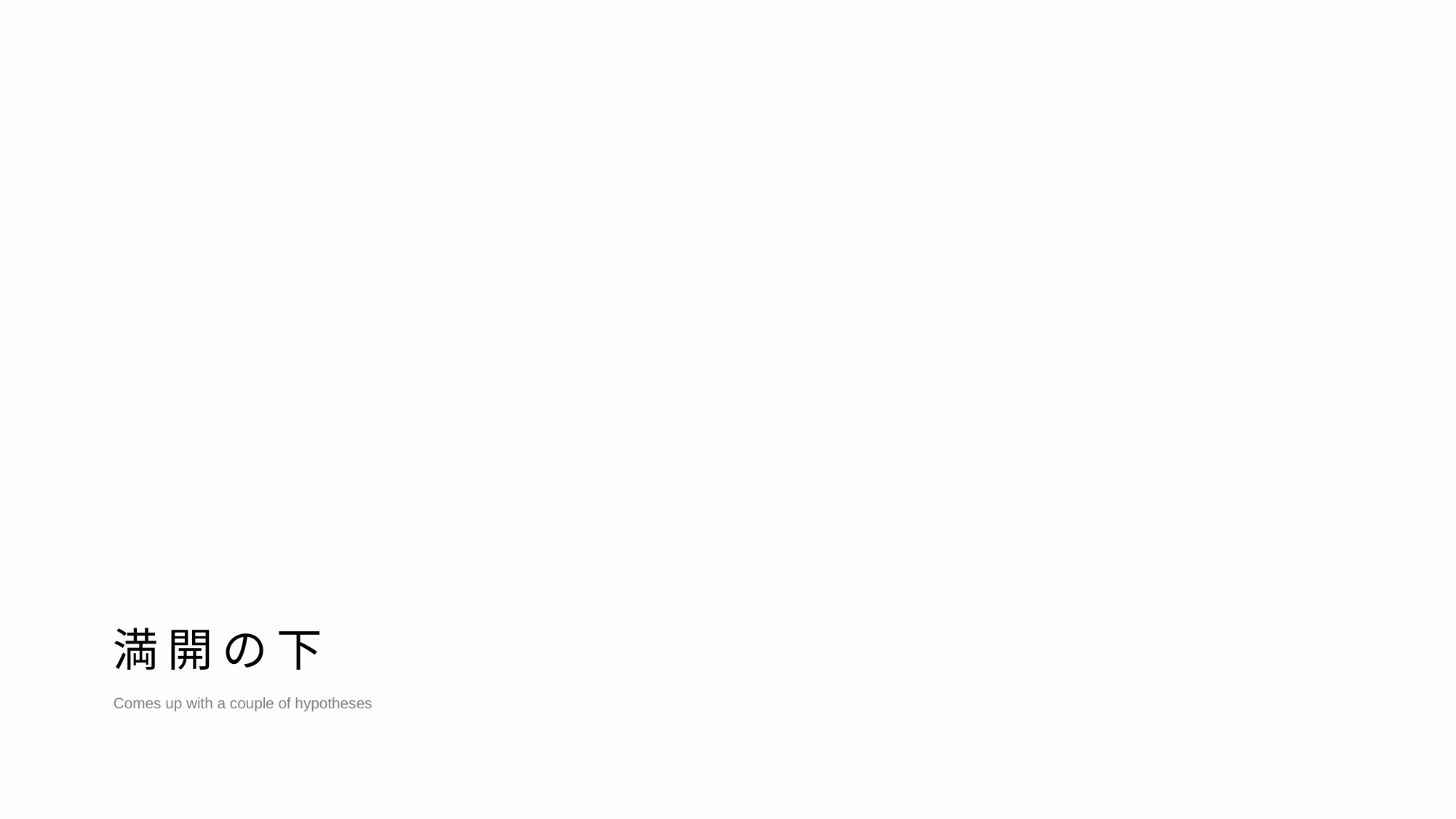

# 満開の下
Comes up with a couple of hypotheses